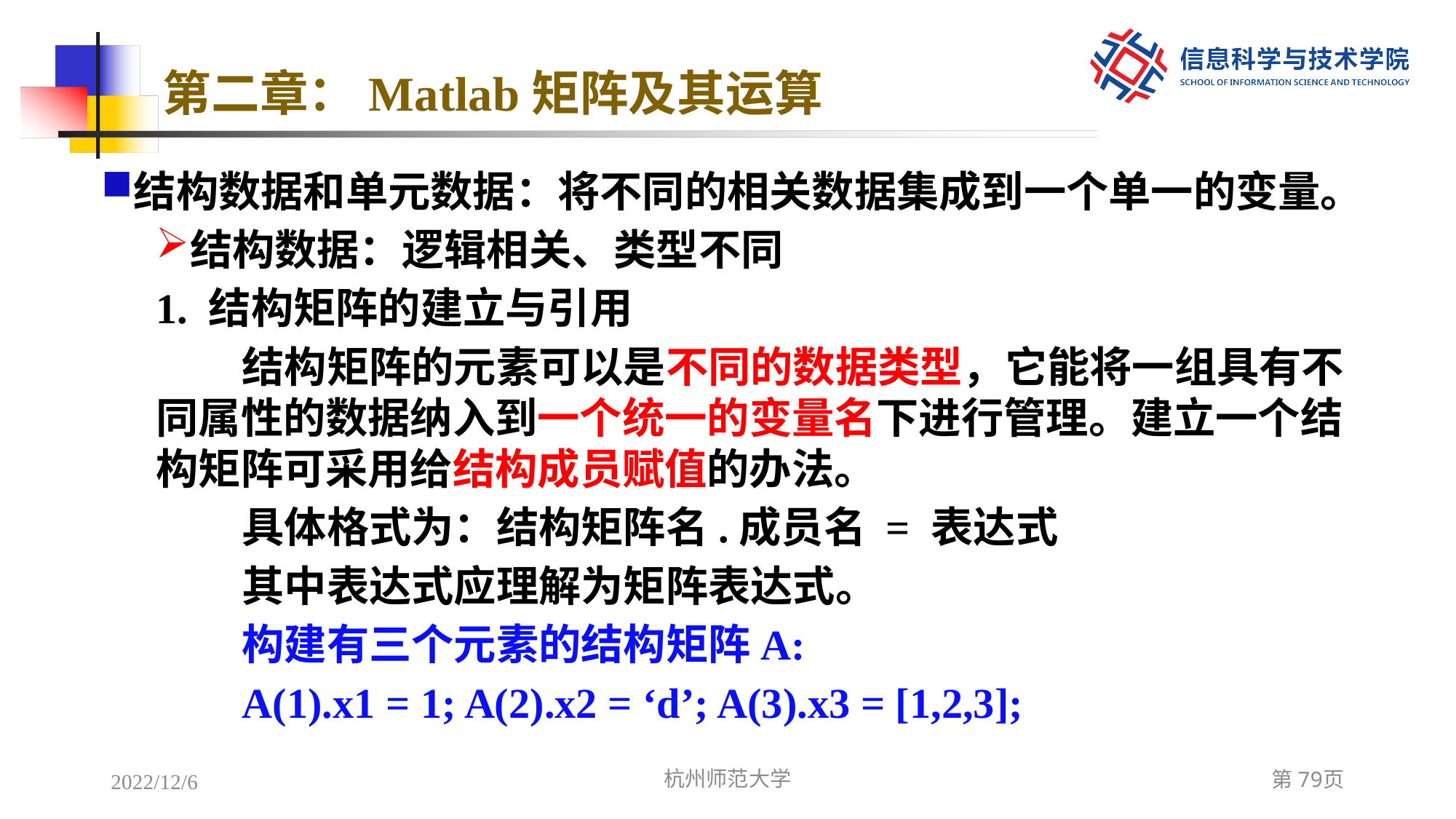

# 第二章：Matlab矩阵及其运算
结构数据和单元数据：将不同的相关数据集成到一个单一的变量。
结构数据：逻辑相关、类型不同
1. 结构矩阵的建立与引用
结构矩阵的元素可以是不同的数据类型，它能将一组具有不同属性的数据纳入到一个统一的变量名下进行管理。建立一个结构矩阵可采用给结构成员赋值的办法。
具体格式为：结构矩阵名.成员名 = 表达式
其中表达式应理解为矩阵表达式。
构建有三个元素的结构矩阵A:
A(1).x1 = 1; A(2).x2 = ‘d’; A(3).x3 = [1,2,3];

2022/12/6
杭州师范大学
第79页